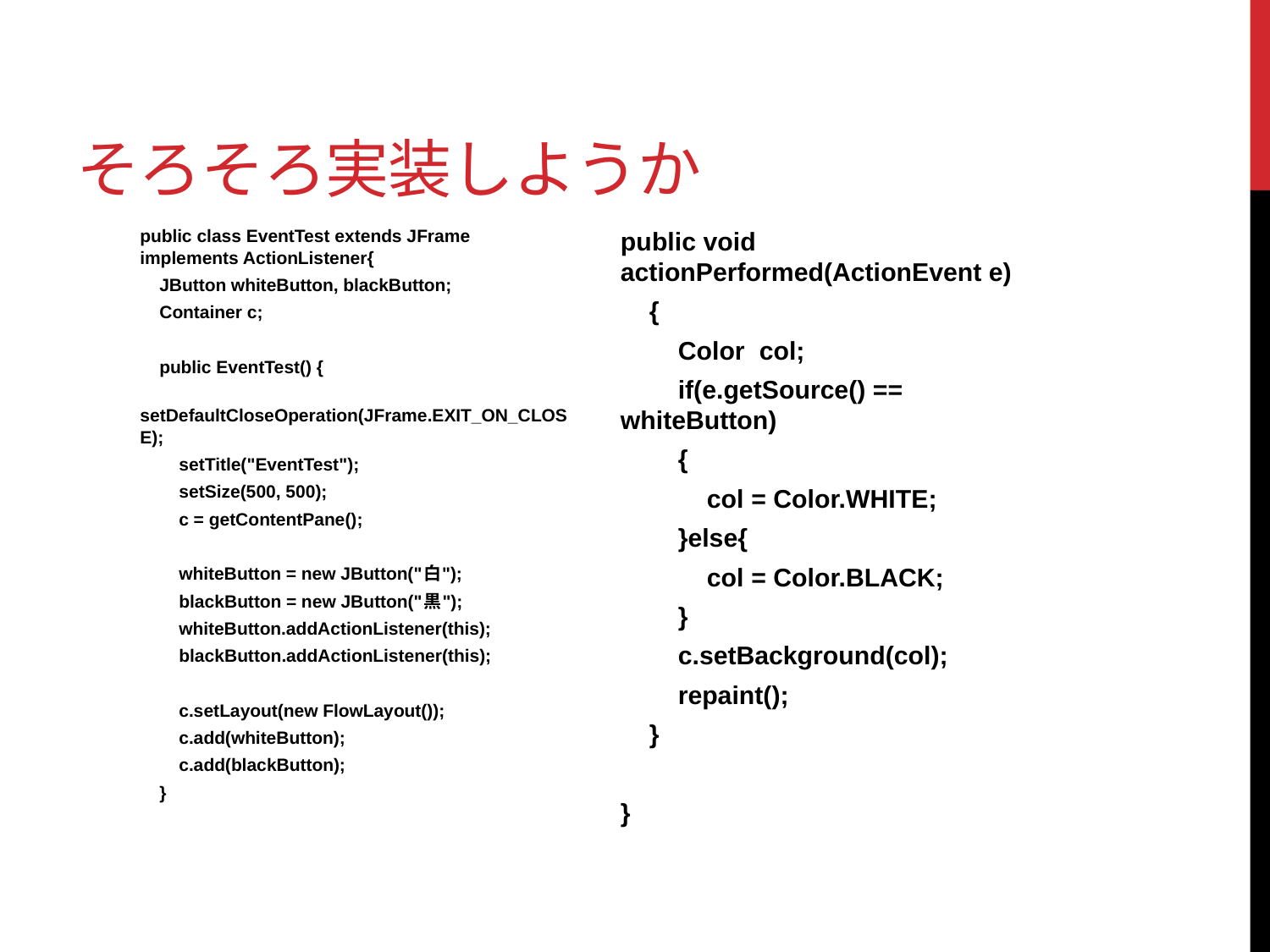

# そろそろ実装しようか
public class EventTest extends JFrame implements ActionListener{
    JButton whiteButton, blackButton;
    Container c;

    public EventTest() {
        setDefaultCloseOperation(JFrame.EXIT_ON_CLOSE);
        setTitle("EventTest");
        setSize(500, 500);
        c = getContentPane();

        whiteButton = new JButton("白");
        blackButton = new JButton("黒");
        whiteButton.addActionListener(this);
        blackButton.addActionListener(this);

        c.setLayout(new FlowLayout());
        c.add(whiteButton);
        c.add(blackButton);
    }

public void actionPerformed(ActionEvent e)
    {
        Color  col;
        if(e.getSource() == whiteButton)
        {
            col = Color.WHITE;
        }else{
            col = Color.BLACK;
        }
        c.setBackground(col);
        repaint();
    }

}